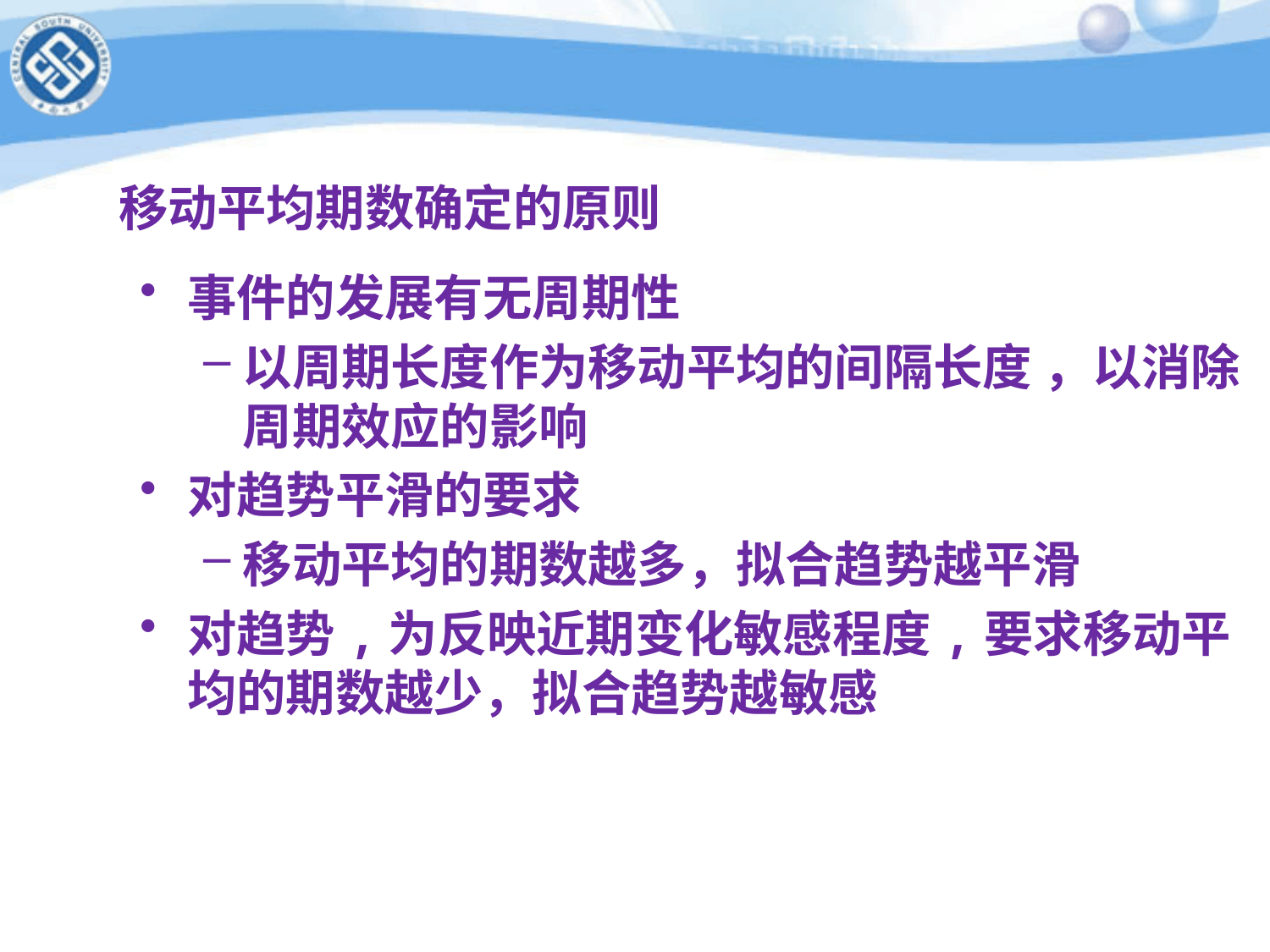

# 移动平均期数确定的原则
事件的发展有无周期性
以周期长度作为移动平均的间隔长度 ，以消除周期效应的影响
对趋势平滑的要求
移动平均的期数越多，拟合趋势越平滑
对趋势,为反映近期变化敏感程度,要求移动平均的期数越少，拟合趋势越敏感